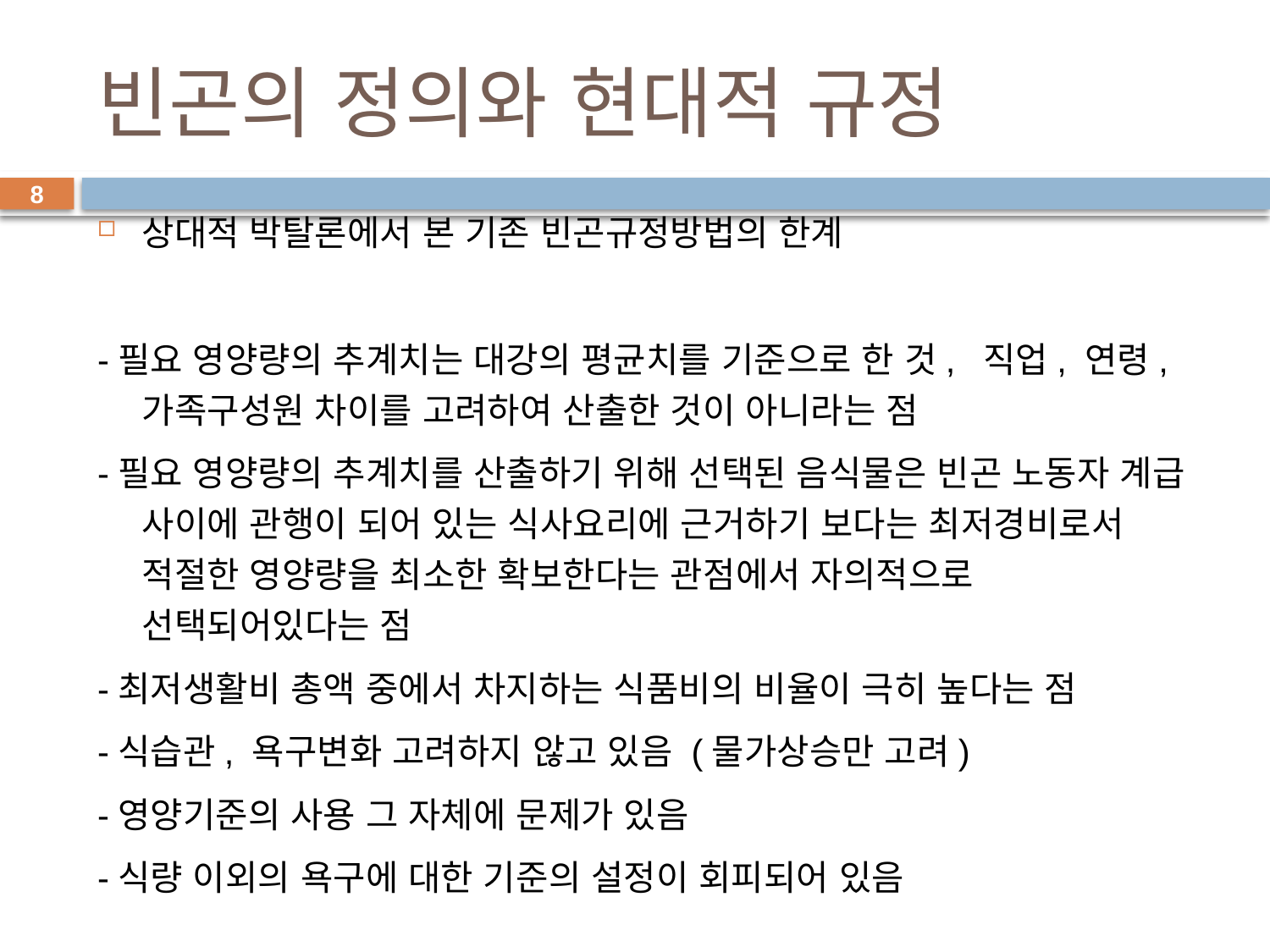

# 빈곤의 정의와 현대적 규정
8
상대적 박탈론에서 본 기존 빈곤규정방법의 한계

-필요 영양량의 추계치는 대강의 평균치를 기준으로 한 것,  직업, 연령, 가족구성원 차이를 고려하여 산출한 것이 아니라는 점
-필요 영양량의 추계치를 산출하기 위해 선택된 음식물은 빈곤 노동자 계급 사이에 관행이 되어 있는 식사요리에 근거하기 보다는 최저경비로서 적절한 영양량을 최소한 확보한다는 관점에서 자의적으로 선택되어있다는 점
-최저생활비 총액 중에서 차지하는 식품비의 비율이 극히 높다는 점
-식습관, 욕구변화 고려하지 않고 있음 (물가상승만 고려)
-영양기준의 사용 그 자체에 문제가 있음
-식량 이외의 욕구에 대한 기준의 설정이 회피되어 있음